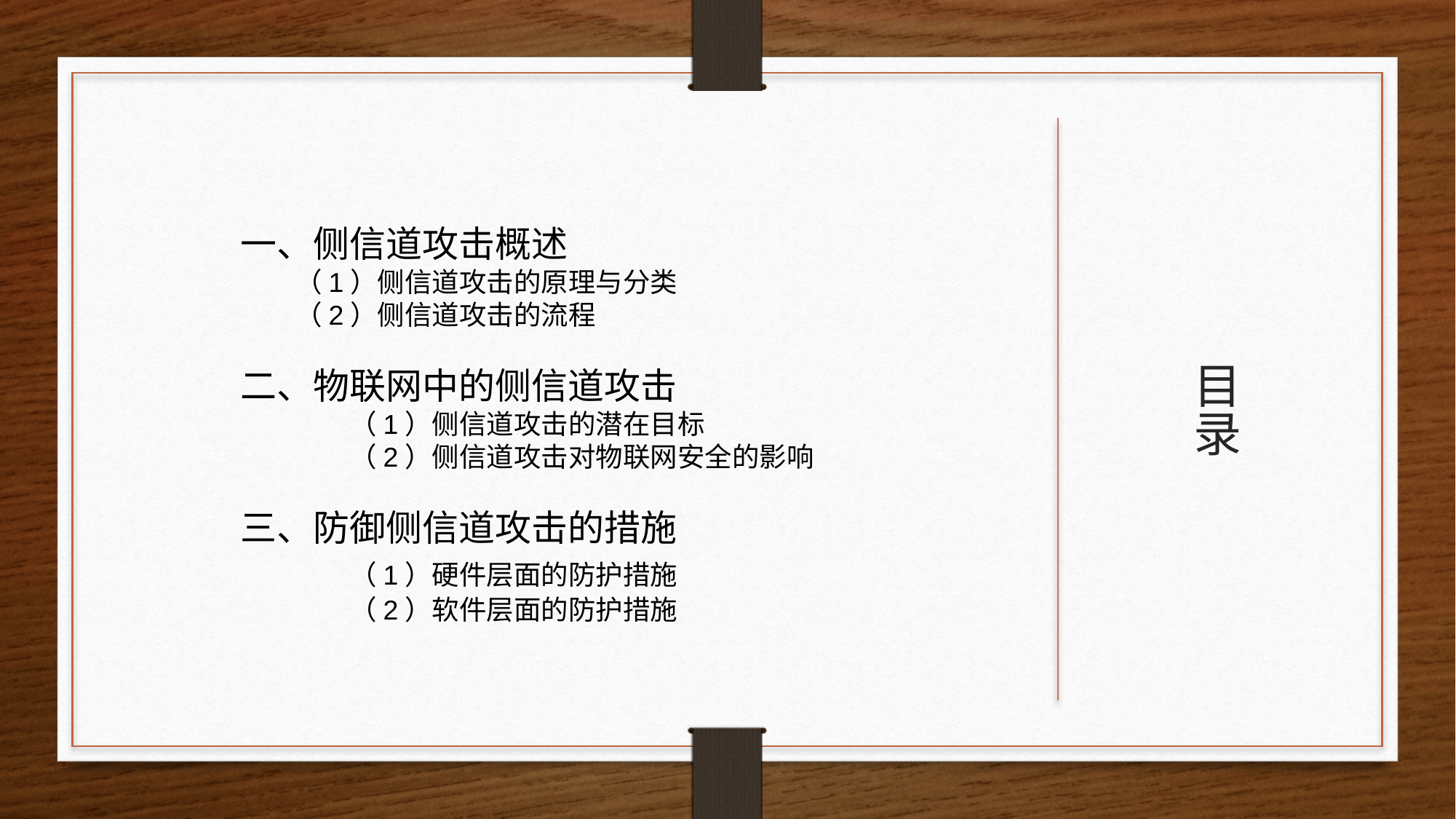

# 目录
一、侧信道攻击概述
（1）侧信道攻击的原理与分类
（2）侧信道攻击的流程

二、物联网中的侧信道攻击
	（1）侧信道攻击的潜在目标
	（2）侧信道攻击对物联网安全的影响

三、防御侧信道攻击的措施
	（1）硬件层面的防护措施
	（2）软件层面的防护措施